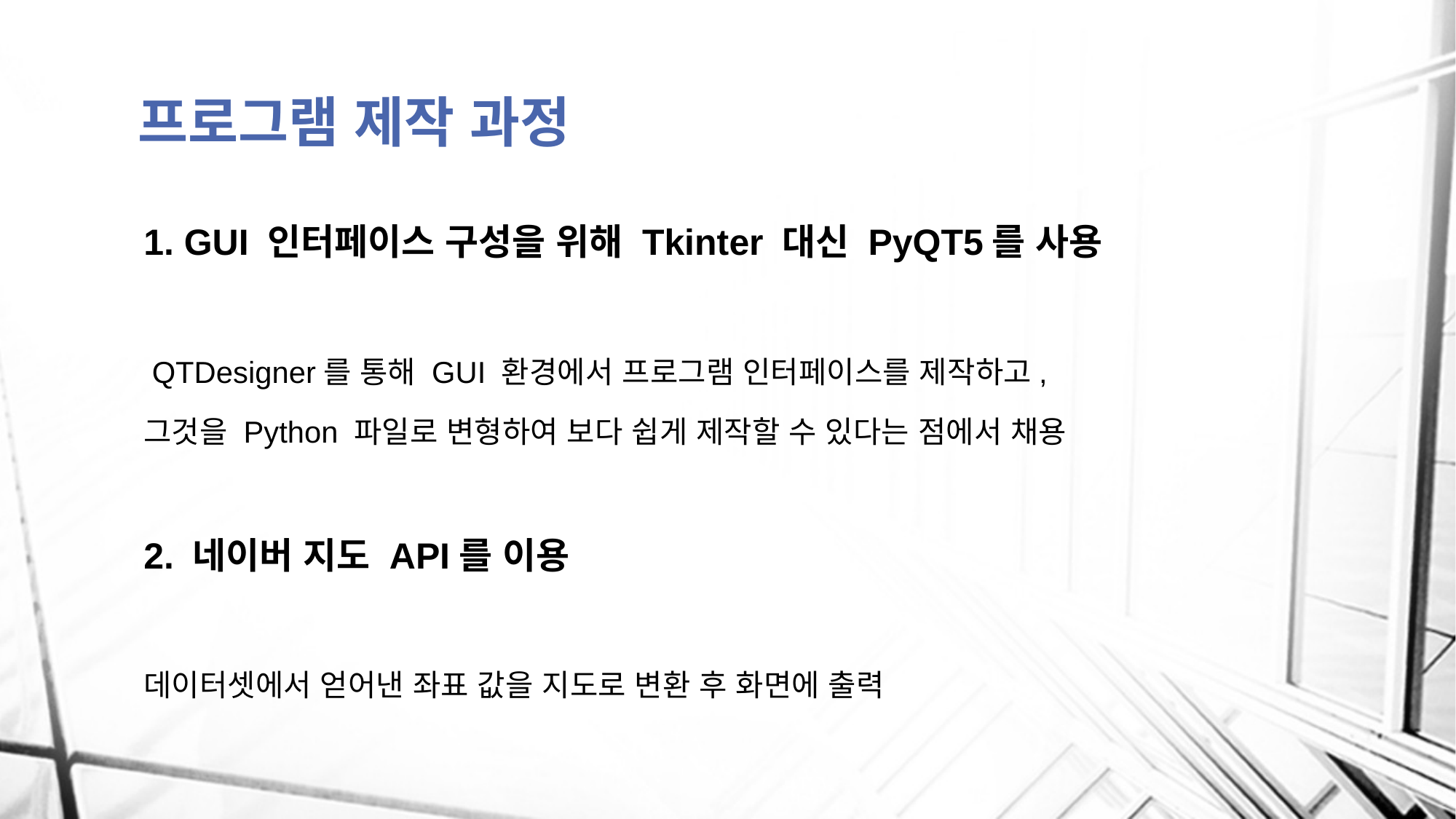

# 프로그램 제작 과정
1. GUI 인터페이스 구성을 위해 Tkinter 대신 PyQT5를 사용

 QTDesigner를 통해 GUI 환경에서 프로그램 인터페이스를 제작하고,
그것을 Python 파일로 변형하여 보다 쉽게 제작할 수 있다는 점에서 채용

2. 네이버 지도 API를 이용

데이터셋에서 얻어낸 좌표 값을 지도로 변환 후 화면에 출력